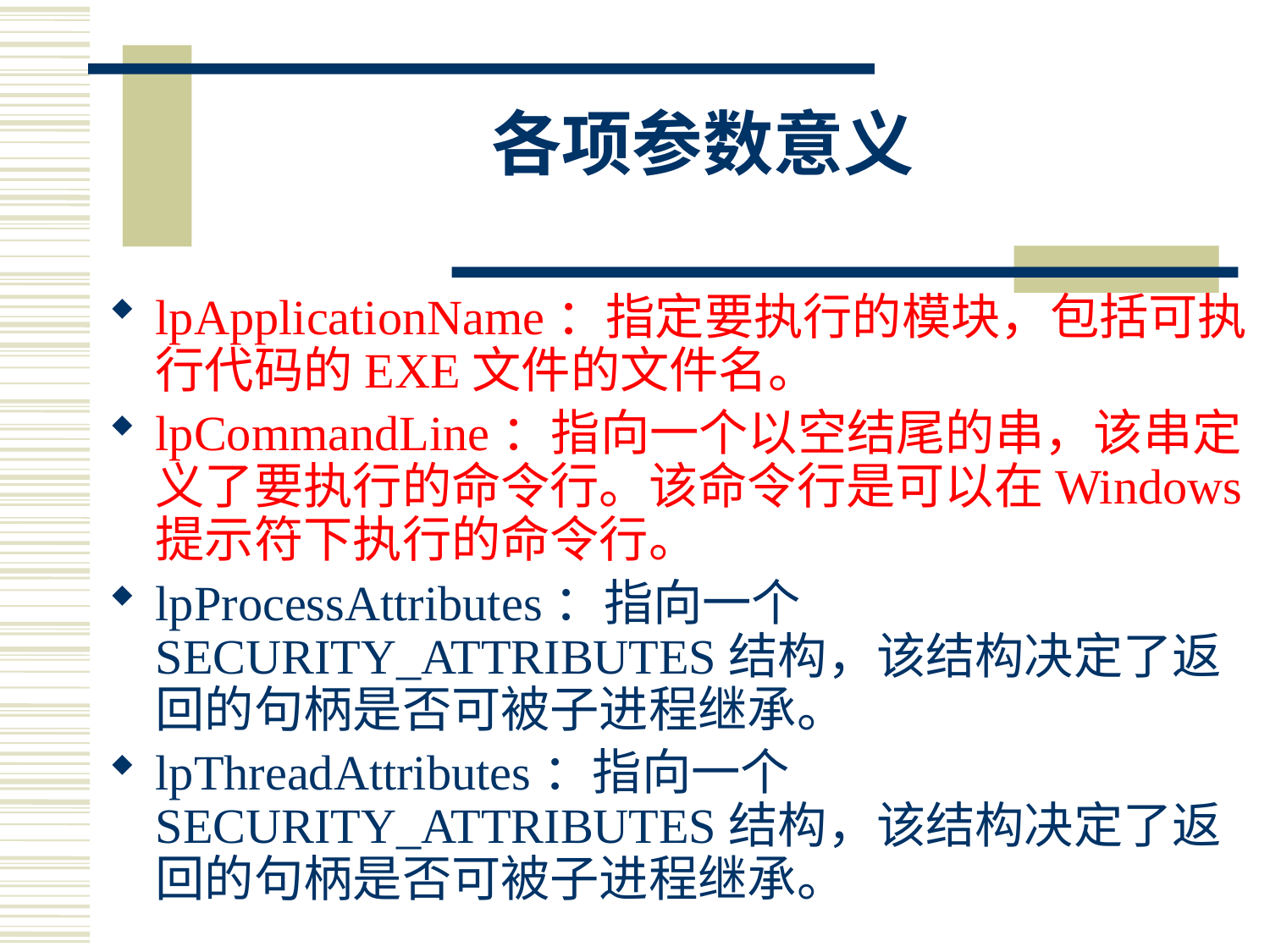

# 各项参数意义
lpApplicationName：指定要执行的模块，包括可执行代码的EXE文件的文件名。
lpCommandLine：指向一个以空结尾的串，该串定义了要执行的命令行。该命令行是可以在Windows提示符下执行的命令行。
lpProcessAttributes：指向一个SECURITY_ATTRIBUTES结构，该结构决定了返回的句柄是否可被子进程继承。
lpThreadAttributes：指向一个SECURITY_ATTRIBUTES结构，该结构决定了返回的句柄是否可被子进程继承。